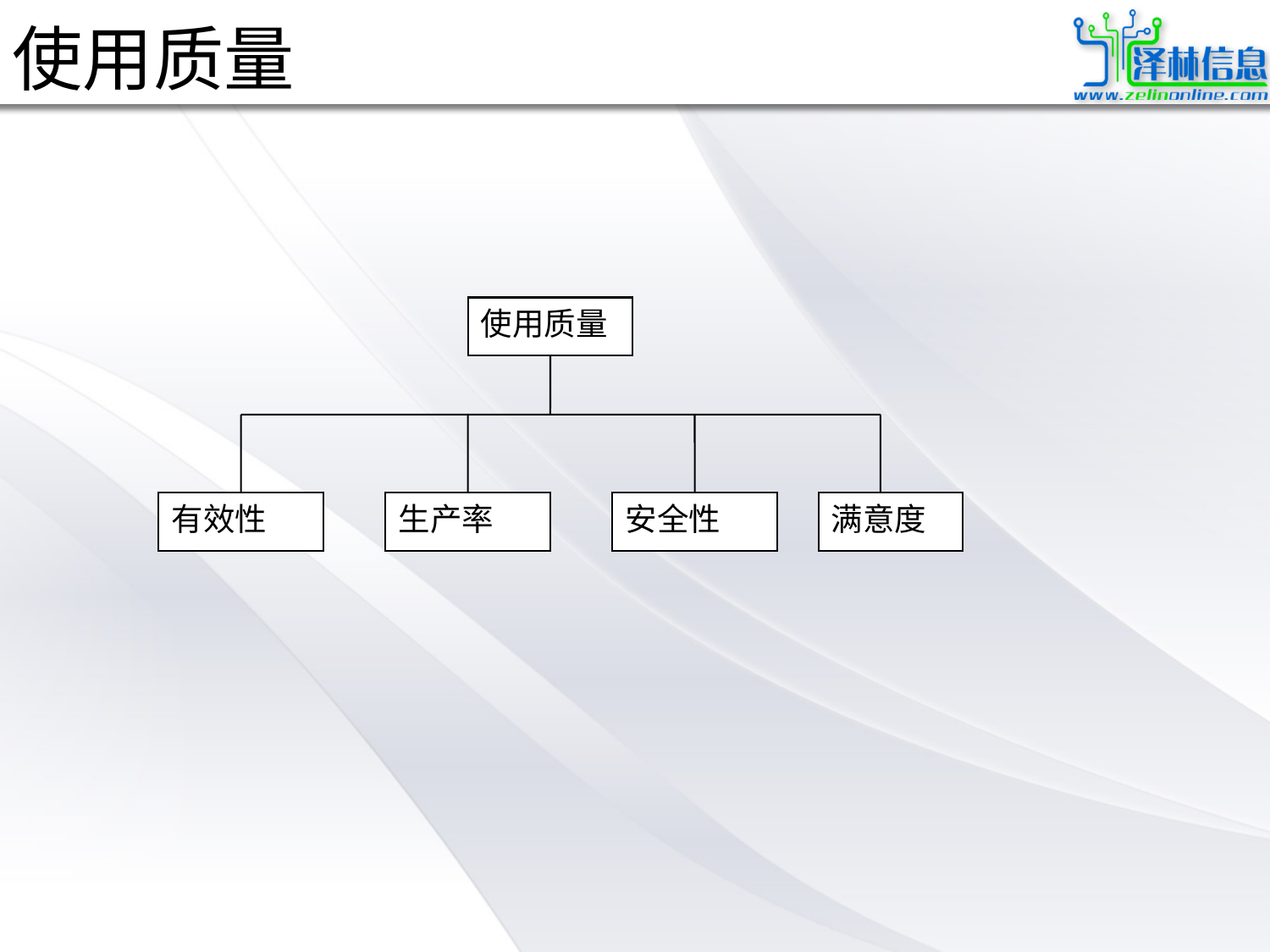

# 使用质量
使用质量

有效性
生产率
安全性
满意度